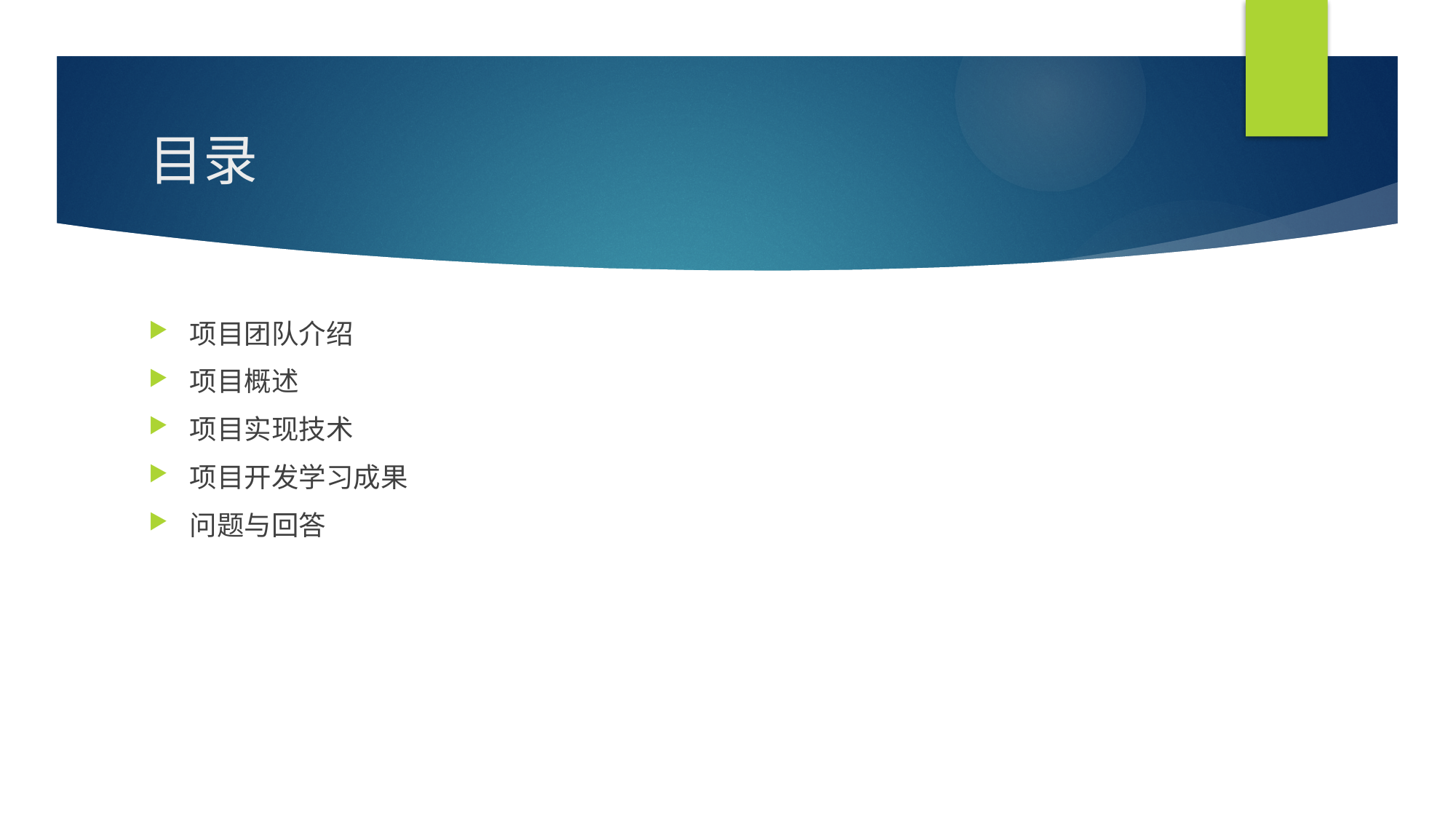

# 目录
项目团队介绍
项目概述
项目实现技术
项目开发学习成果
问题与回答